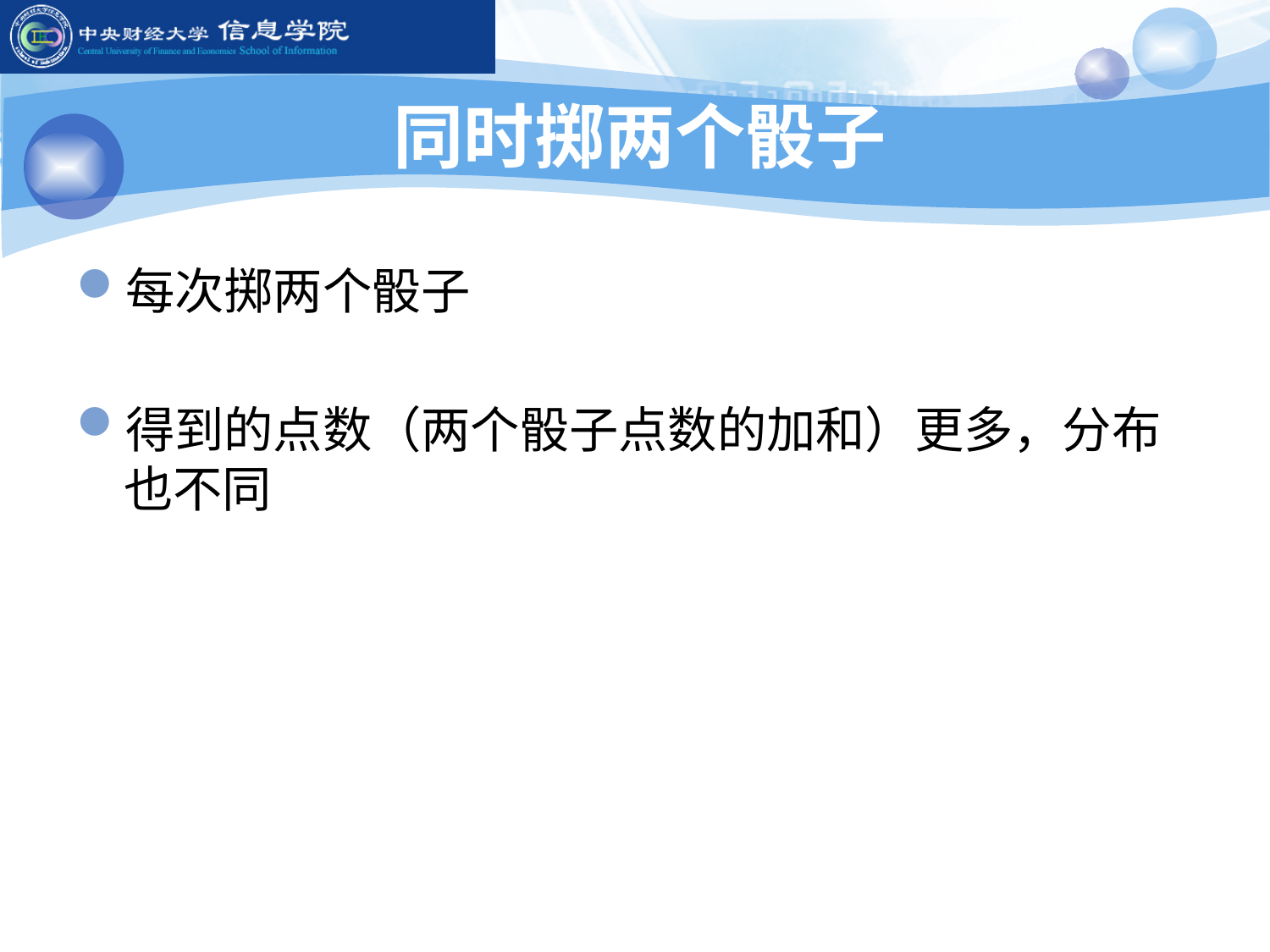

# 同时掷两个骰子
每次掷两个骰子

得到的点数（两个骰子点数的加和）更多，分布也不同